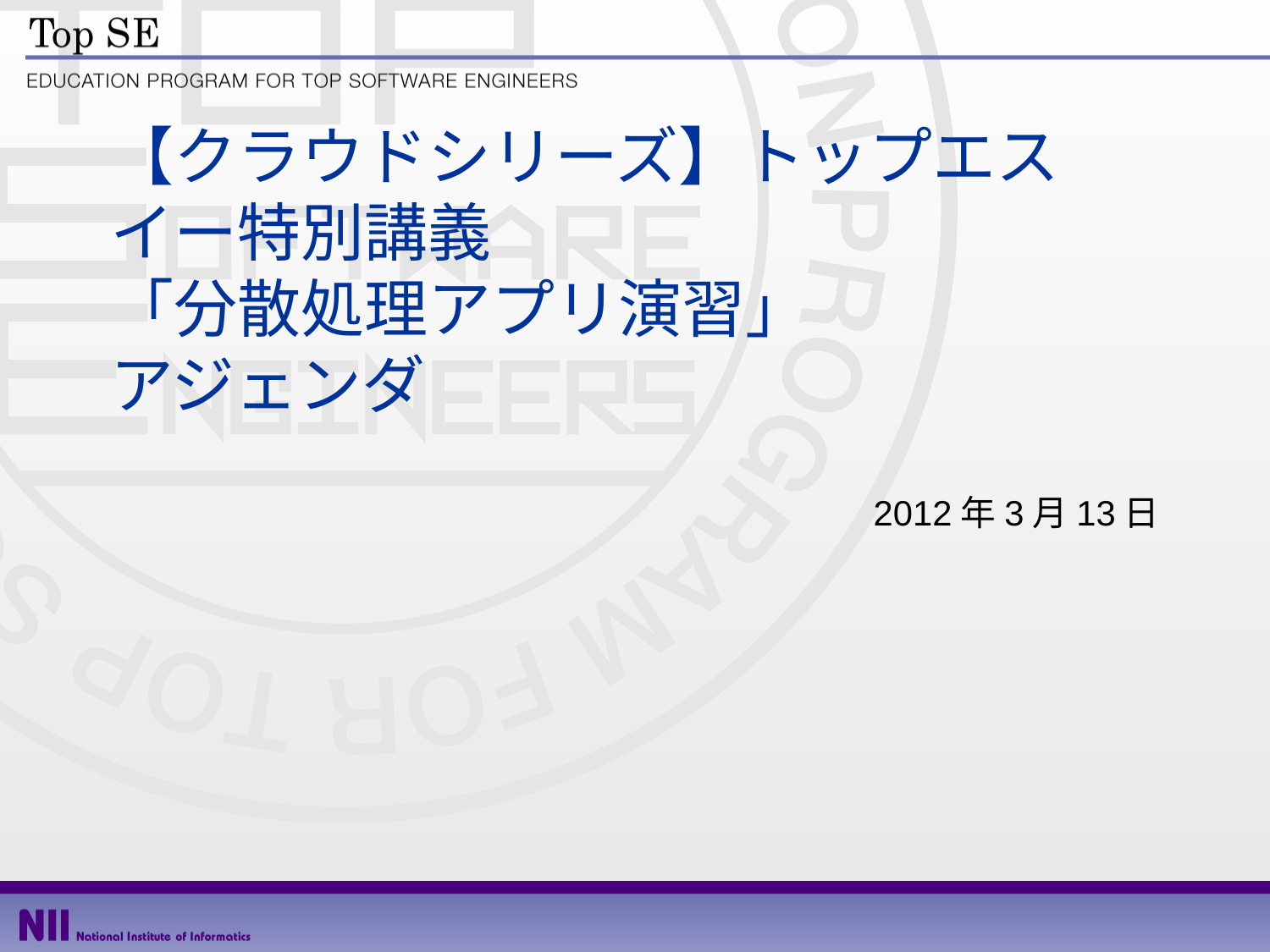

# 【クラウドシリーズ】トップエスイー特別講義 「分散処理アプリ演習」 アジェンダ
2012年3月13日